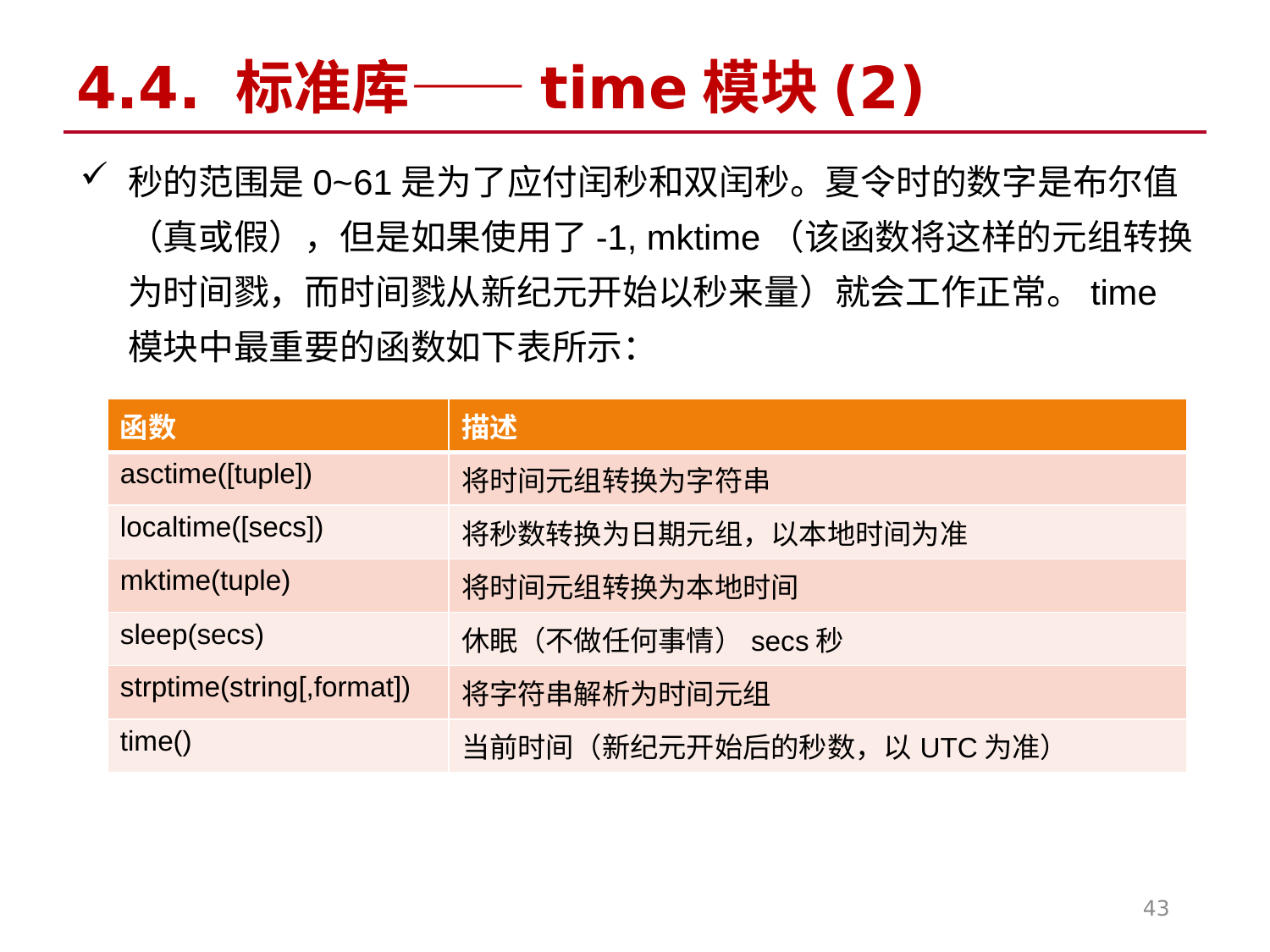

# 4.4. 标准库——time模块(2)
秒的范围是0~61是为了应付闰秒和双闰秒。夏令时的数字是布尔值（真或假），但是如果使用了-1, mktime（该函数将这样的元组转换为时间戮，而时间戮从新纪元开始以秒来量）就会工作正常。time模块中最重要的函数如下表所示：
| 函数 | 描述 |
| --- | --- |
| asctime([tuple]) | 将时间元组转换为字符串 |
| localtime([secs]) | 将秒数转换为日期元组，以本地时间为准 |
| mktime(tuple) | 将时间元组转换为本地时间 |
| sleep(secs) | 休眠（不做任何事情）secs秒 |
| strptime(string[,format]) | 将字符串解析为时间元组 |
| time() | 当前时间（新纪元开始后的秒数，以UTC为准） |
43